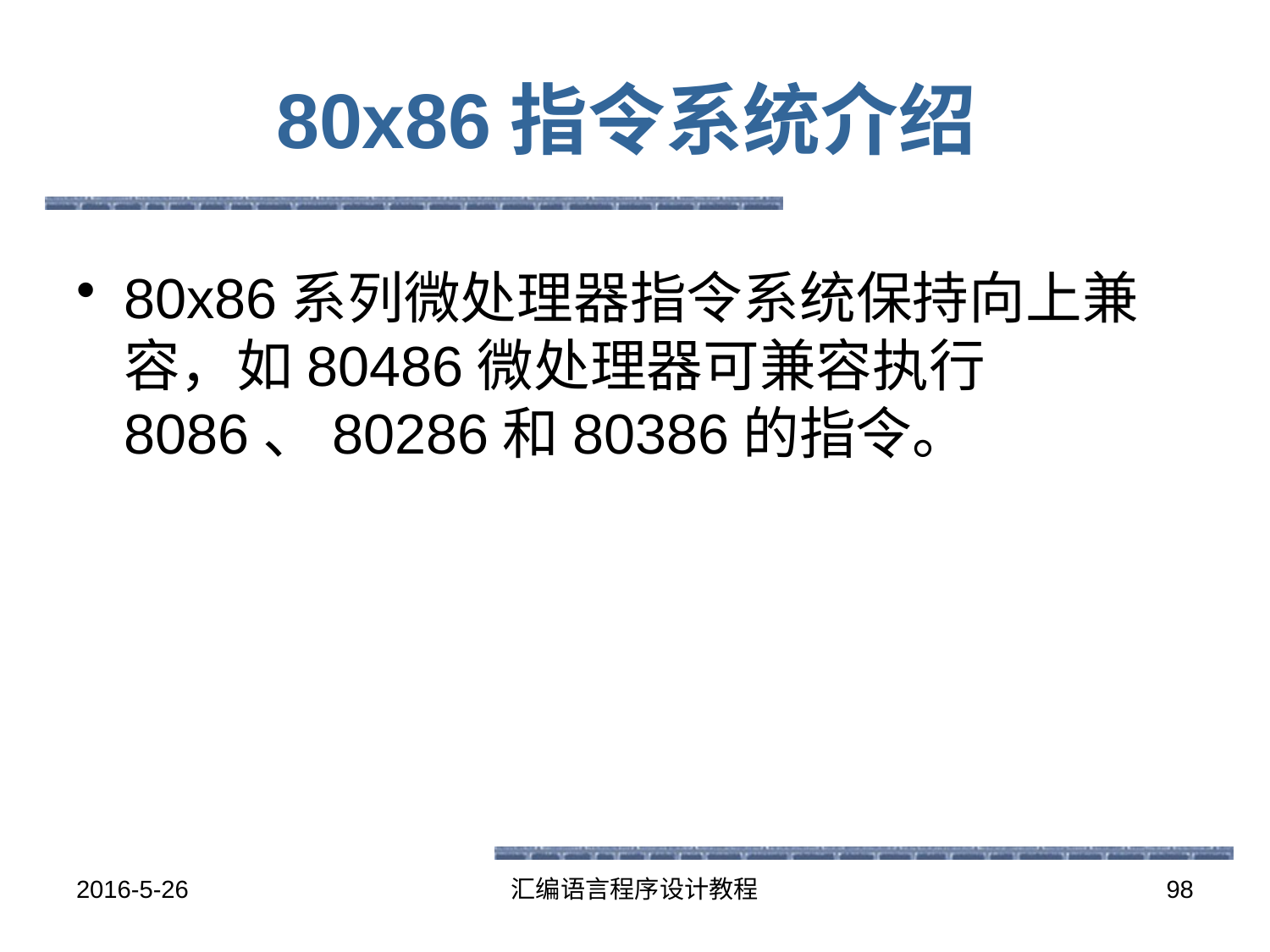

# 80x86指令系统介绍
80x86系列微处理器指令系统保持向上兼容，如80486微处理器可兼容执行8086、80286和80386的指令。
2016-5-26
汇编语言程序设计教程
98